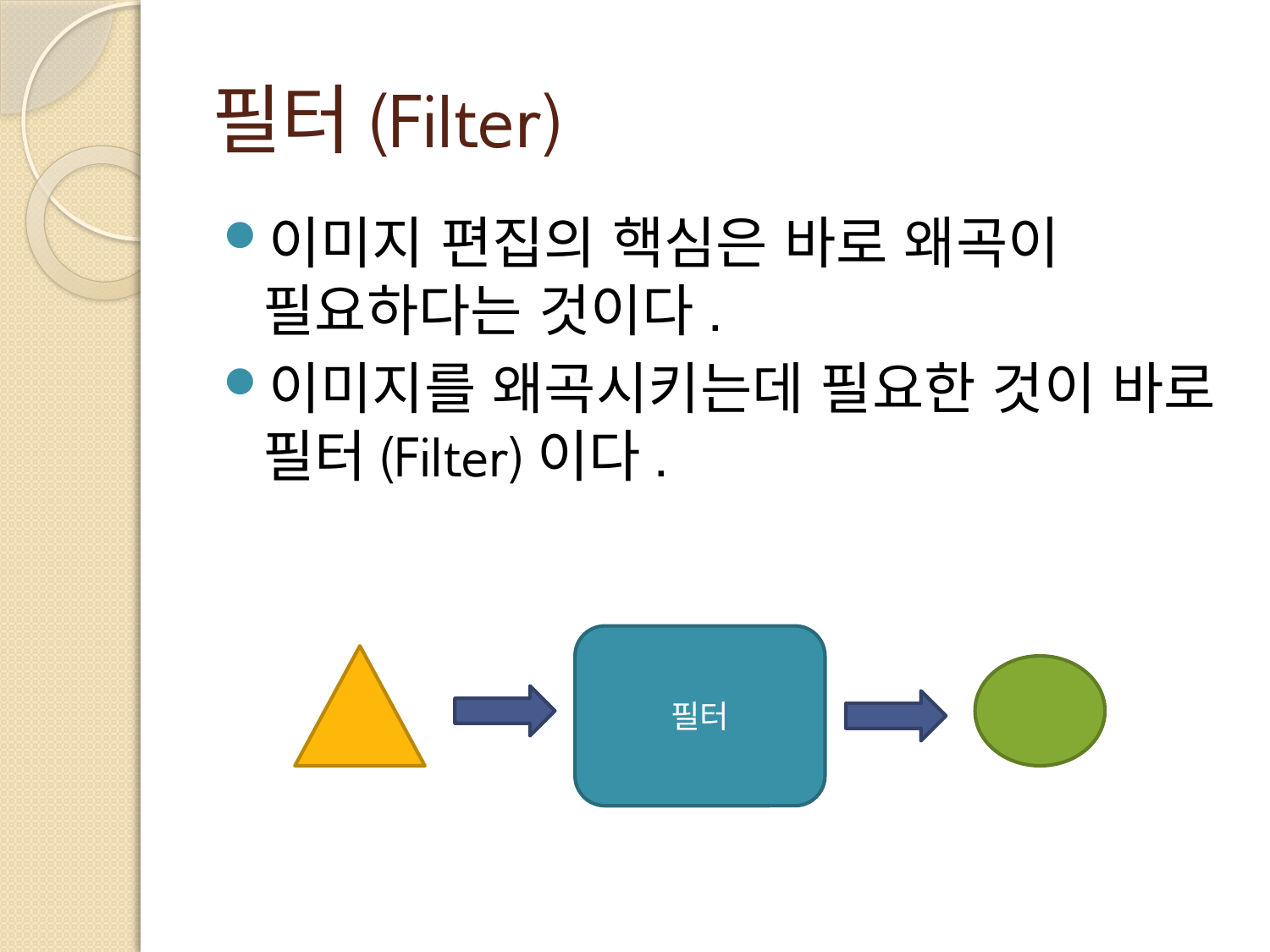

# 필터(Filter)
이미지 편집의 핵심은 바로 왜곡이 필요하다는 것이다.
이미지를 왜곡시키는데 필요한 것이 바로 필터(Filter)이다.
필터